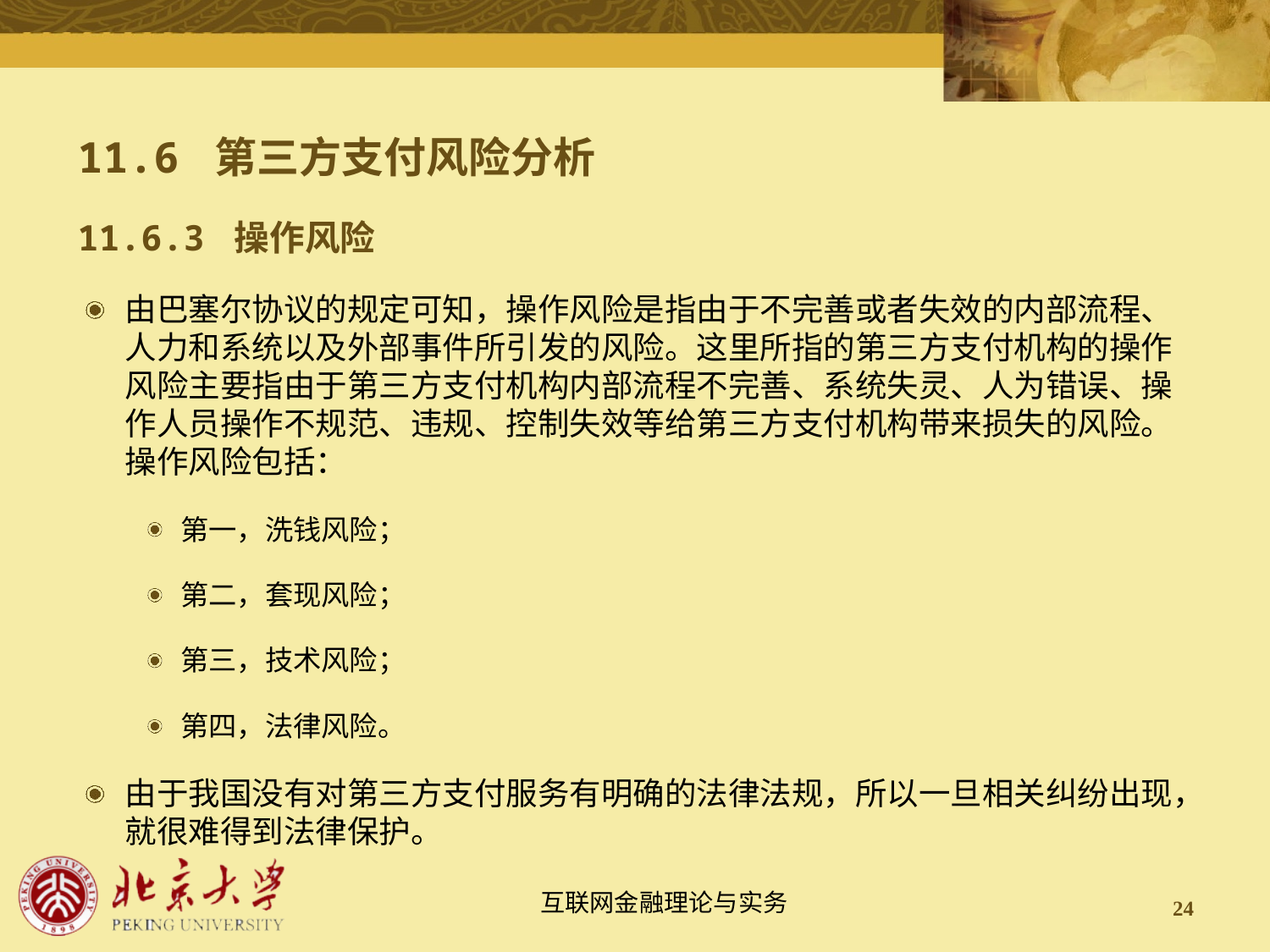

# 11.6 第三方支付风险分析
11.6.3 操作风险
由巴塞尔协议的规定可知，操作风险是指由于不完善或者失效的内部流程、人力和系统以及外部事件所引发的风险。这里所指的第三方支付机构的操作风险主要指由于第三方支付机构内部流程不完善、系统失灵、人为错误、操作人员操作不规范、违规、控制失效等给第三方支付机构带来损失的风险。操作风险包括：
第一，洗钱风险；
第二，套现风险；
第三，技术风险；
第四，法律风险。
由于我国没有对第三方支付服务有明确的法律法规，所以一旦相关纠纷出现，就很难得到法律保护。
24